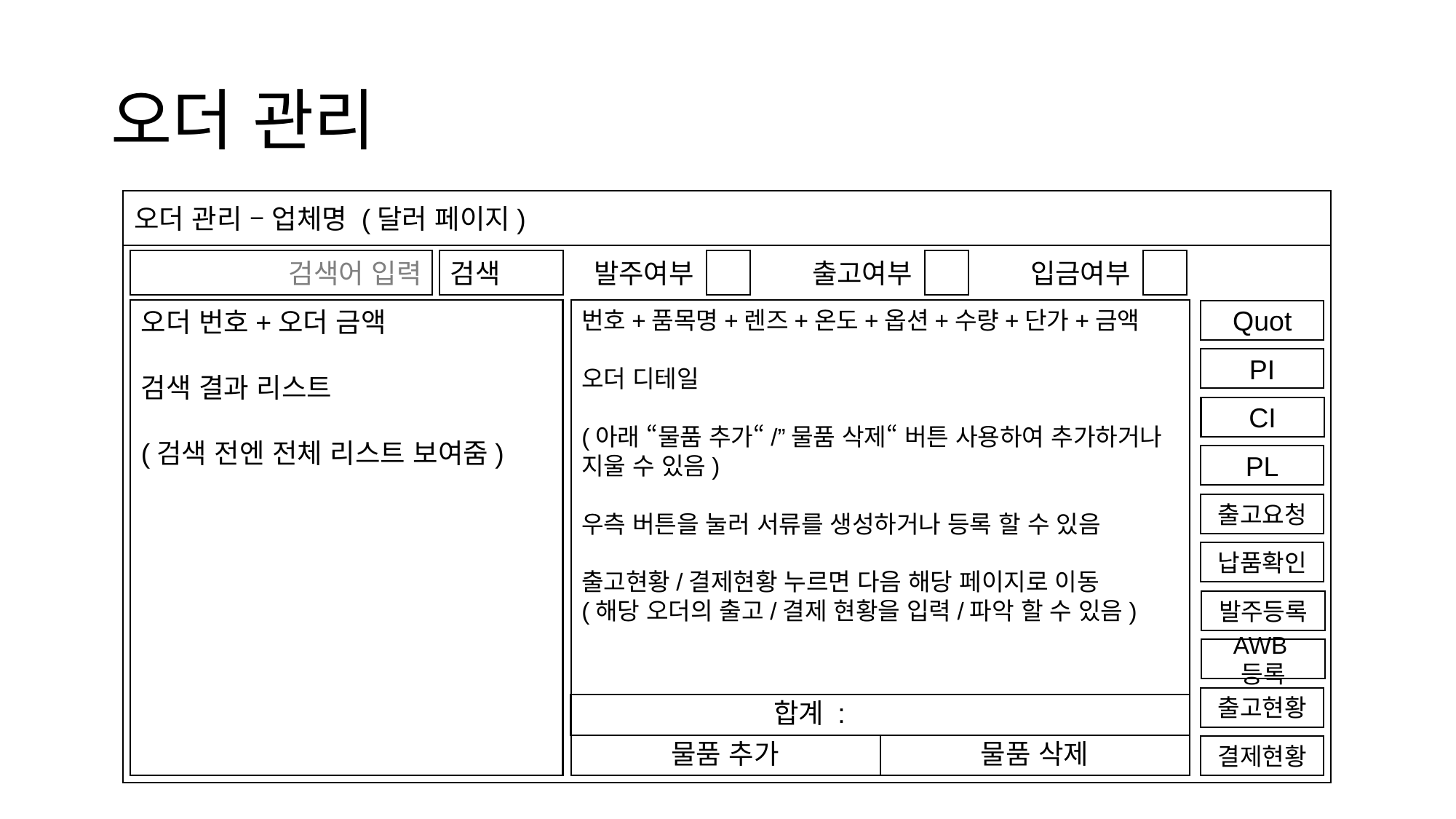

# 오더 관리

오더 관리 – 업체명 (달러 페이지)
검색어 입력
발주여부

출고여부

입금여부

검색

오더 번호+오더 금액

검색 결과 리스트

(검색 전엔 전체 리스트 보여줌)

번호+품목명+렌즈+온도+옵션+수량+단가+금액

오더 디테일

(아래 “물품 추가“/”물품 삭제“ 버튼 사용하여 추가하거나 지울 수 있음)

우측 버튼을 눌러 서류를 생성하거나 등록 할 수 있음

출고현황/결제현황 누르면 다음 해당 페이지로 이동
(해당 오더의 출고/결제 현황을 입력/파악 할 수 있음)

Quot
PI
CI
PL
출고요청
납품확인
발주등록
AWB등록
출고현황
                        합계 :

물품 추가
물품 삭제

결제현황